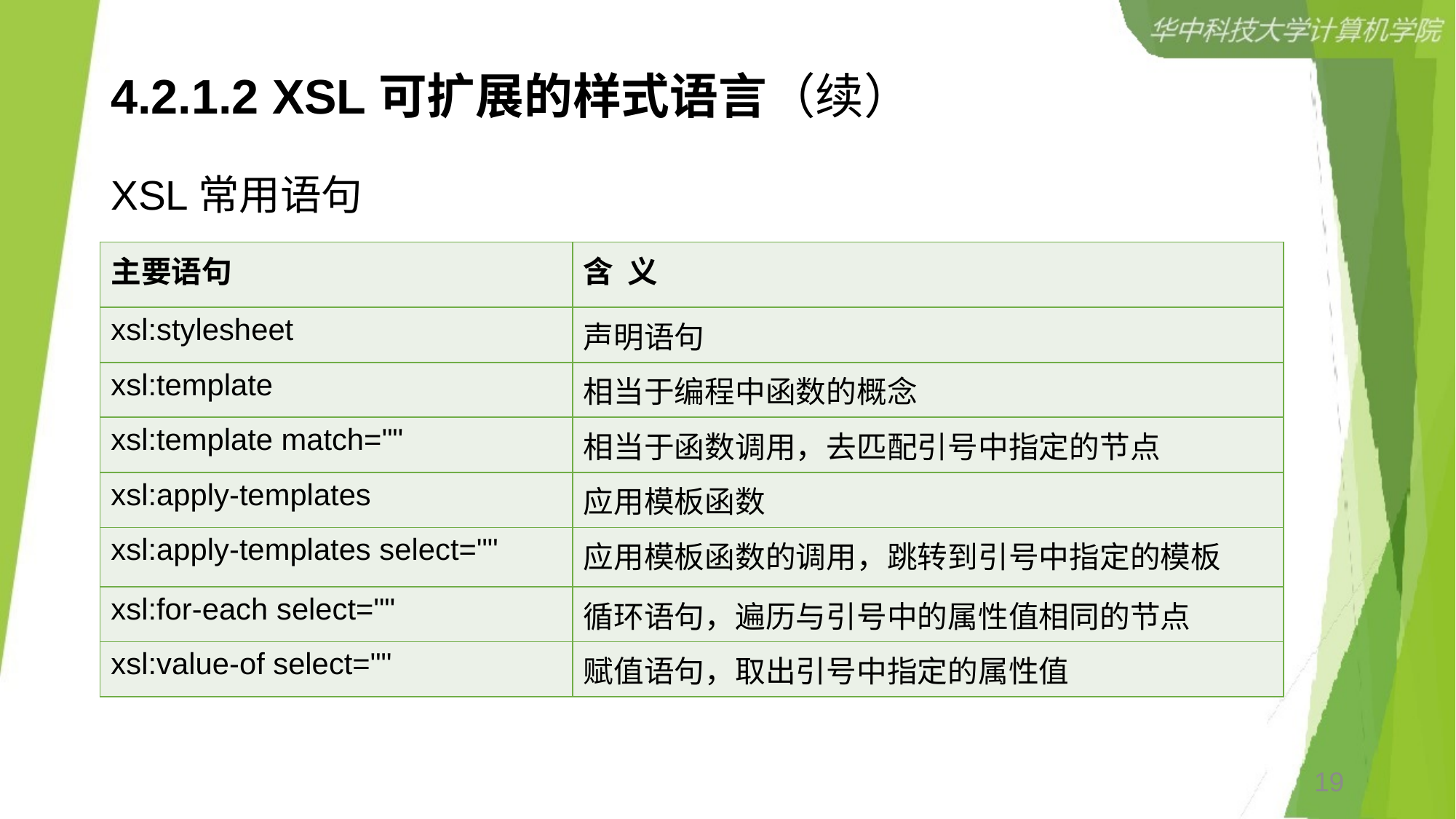

# 4.2.1.2 XSL可扩展的样式语言（续）
XSL常用语句
| 主要语句 | 含 义 |
| --- | --- |
| xsl:stylesheet | 声明语句 |
| xsl:template | 相当于编程中函数的概念 |
| xsl:template match="" | 相当于函数调用，去匹配引号中指定的节点 |
| xsl:apply-templates | 应用模板函数 |
| xsl:apply-templates select="" | 应用模板函数的调用，跳转到引号中指定的模板 |
| xsl:for-each select="" | 循环语句，遍历与引号中的属性值相同的节点 |
| xsl:value-of select="" | 赋值语句，取出引号中指定的属性值 |
19